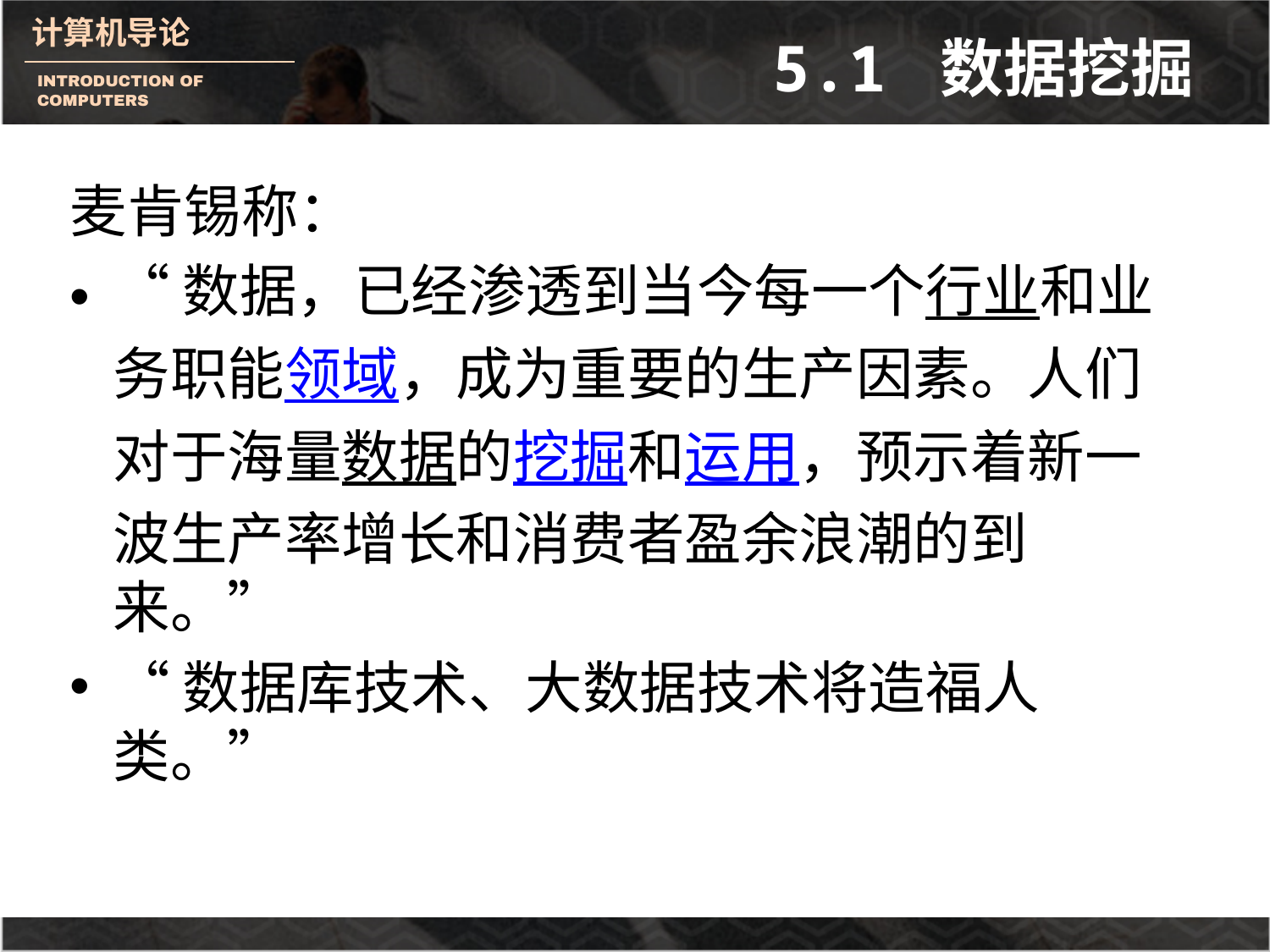

# 5.1 数据挖掘
麦肯锡称：
“数据，已经渗透到当今每一个行业和业务职能领域，成为重要的生产因素。人们对于海量数据的挖掘和运用，预示着新一波生产率增长和消费者盈余浪潮的到来。”
“数据库技术、大数据技术将造福人类。”